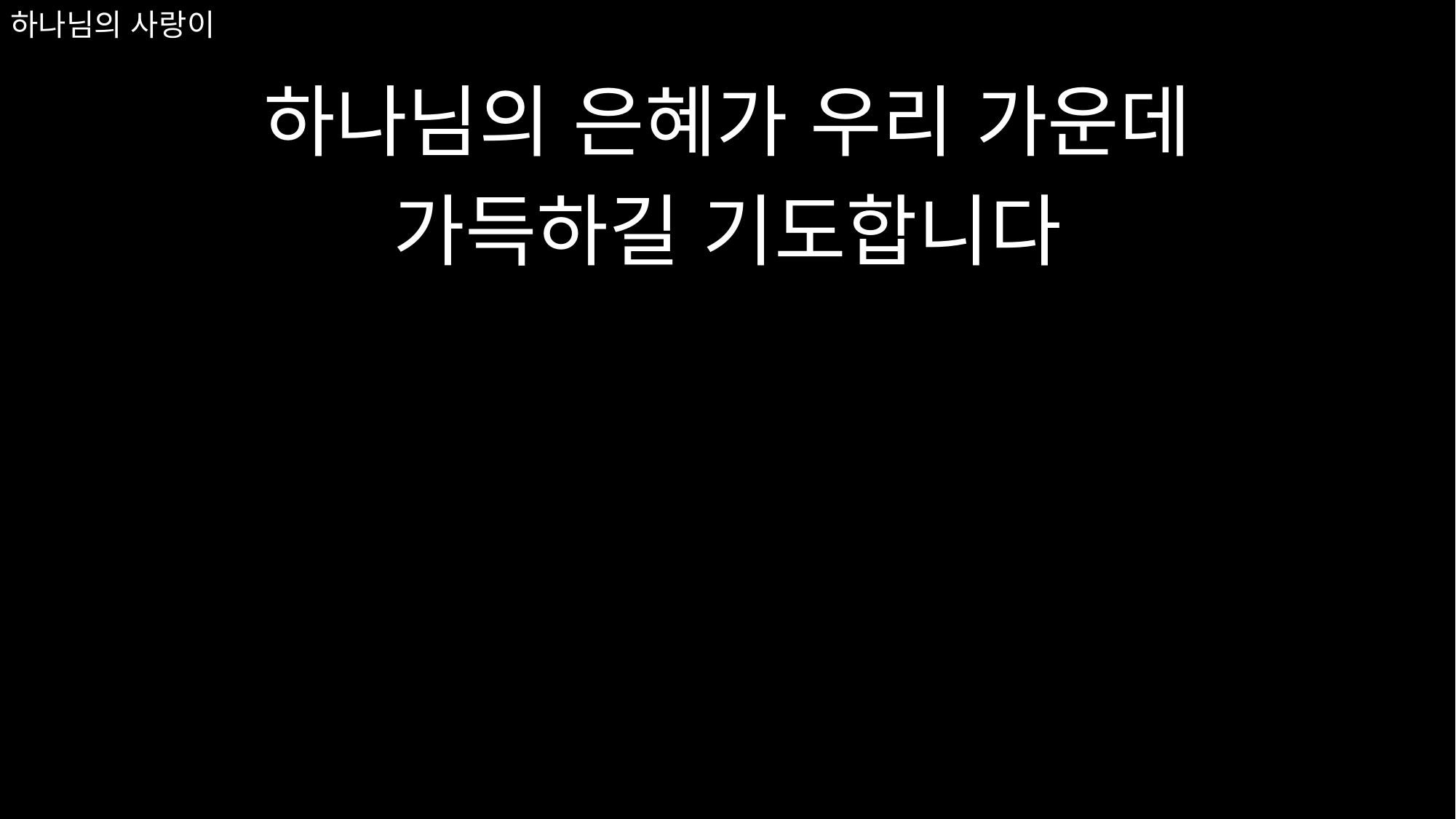

하나님의 은혜가 우리 가운데
가득하길 기도합니다

# 하나님의 사랑이